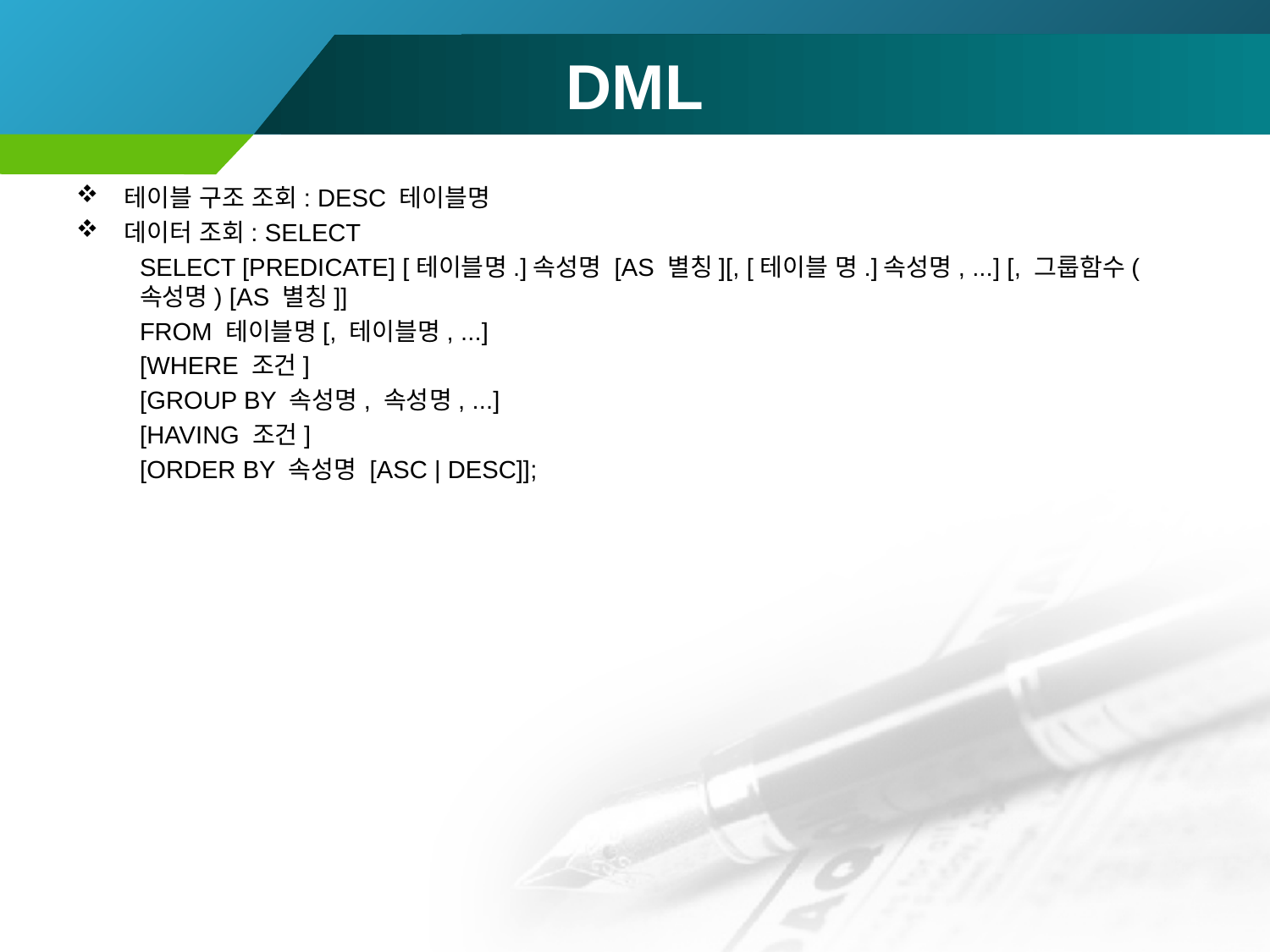

# DML
테이블 구조 조회: DESC 테이블명
데이터 조회: SELECT
SELECT [PREDICATE] [테이블명.]속성명 [AS 별칭][, [테이블 명.]속성명, ...] [, 그룹함수(속성명) [AS 별칭]]
FROM 테이블명[, 테이블명, ...]
[WHERE 조건]
[GROUP BY 속성명, 속성명, ...]
[HAVING 조건]
[ORDER BY 속성명 [ASC | DESC]];